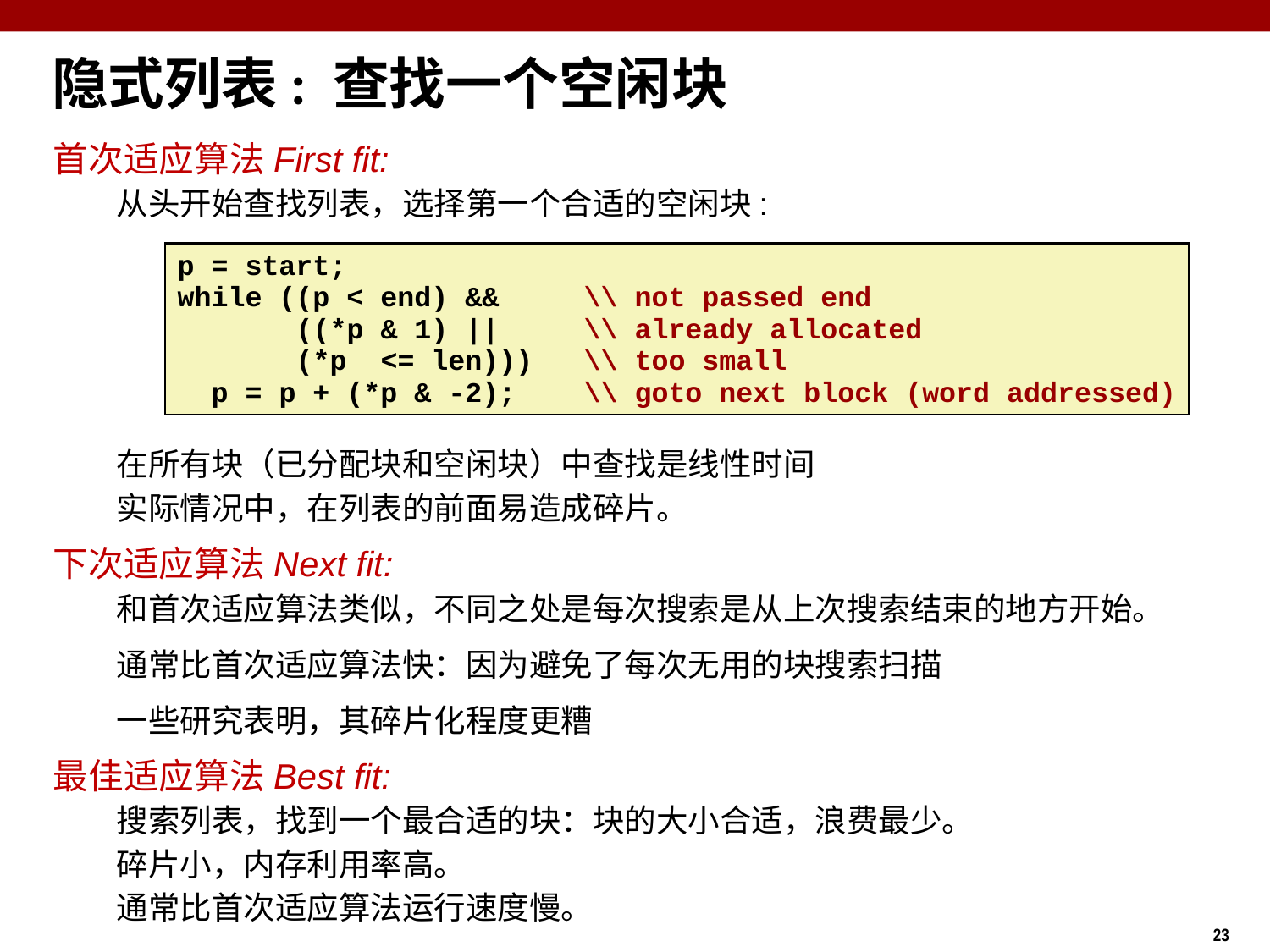

# 隐式列表: 查找一个空闲块
首次适应算法First fit:
从头开始查找列表，选择第一个合适的空闲块:

在所有块（已分配块和空闲块）中查找是线性时间
实际情况中，在列表的前面易造成碎片。
下次适应算法Next fit:
和首次适应算法类似，不同之处是每次搜索是从上次搜索结束的地方开始。
通常比首次适应算法快：因为避免了每次无用的块搜索扫描
一些研究表明，其碎片化程度更糟
最佳适应算法Best fit:
搜索列表，找到一个最合适的块：块的大小合适，浪费最少。
碎片小，内存利用率高。
通常比首次适应算法运行速度慢。
p = start;
while ((p < end) &&     \\ not passed end
       ((*p & 1) ||     \\ already allocated
       (*p  <= len)))   \\ too small
  p = p + (*p & -2);    \\ goto next block (word addressed)